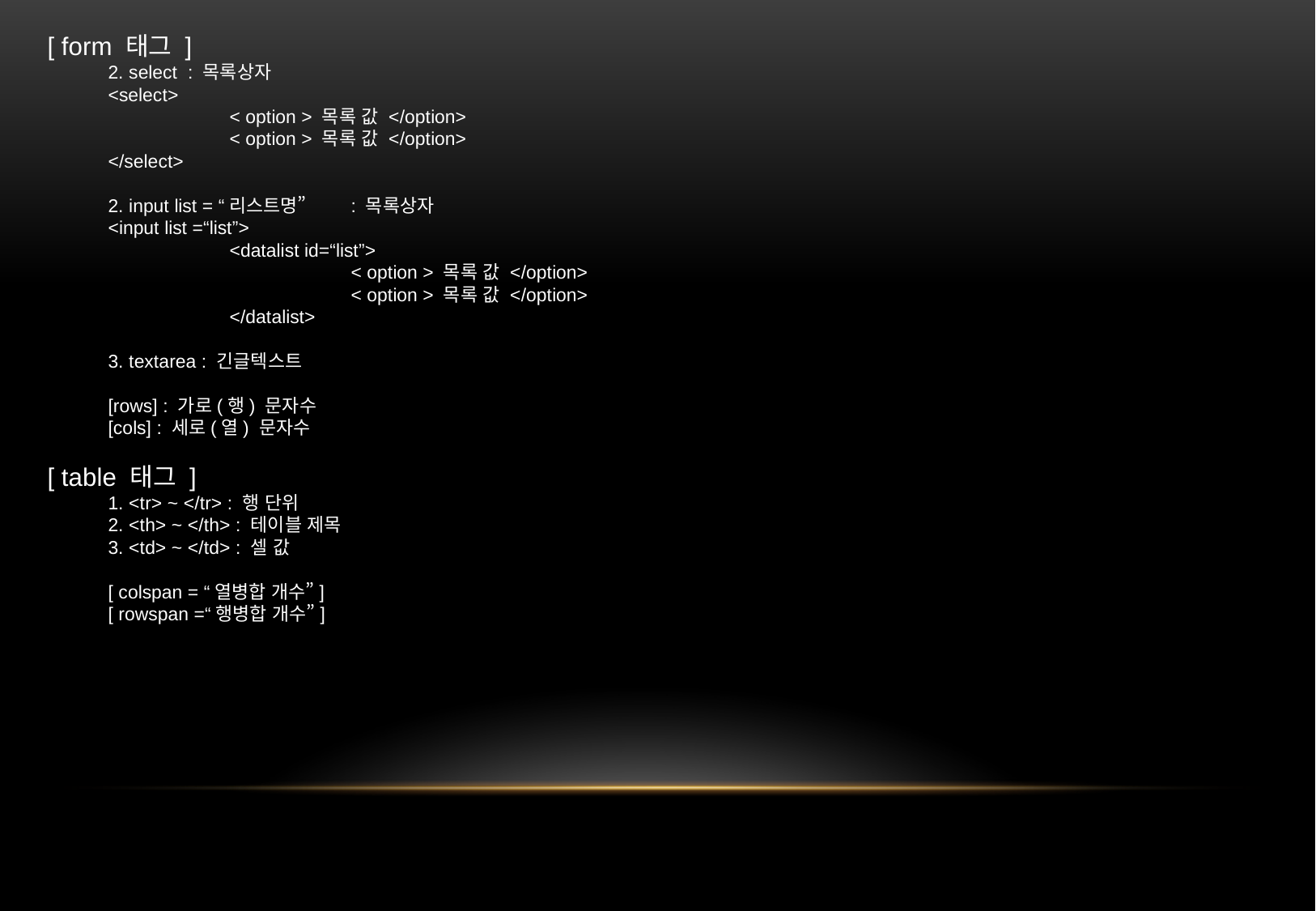

[ form 태그 ]
2. select  : 목록상자
<select>
	< option > 목록 값 </option>
	< option > 목록 값 </option>
</select>

2. input list = “리스트명”	: 목록상자
<input list =“list”>
	<datalist id=“list”>
		< option > 목록 값 </option>
		< option > 목록 값 </option>
	</datalist>

3. textarea : 긴글텍스트

[rows] : 가로(행) 문자수
[cols] : 세로(열) 문자수

[ table 태그 ]
1. <tr> ~ </tr> : 행 단위
2. <th> ~ </th> : 테이블 제목
3. <td> ~ </td> : 셀 값

[ colspan = “열병합 개수”]
[ rowspan =“행병합 개수”]